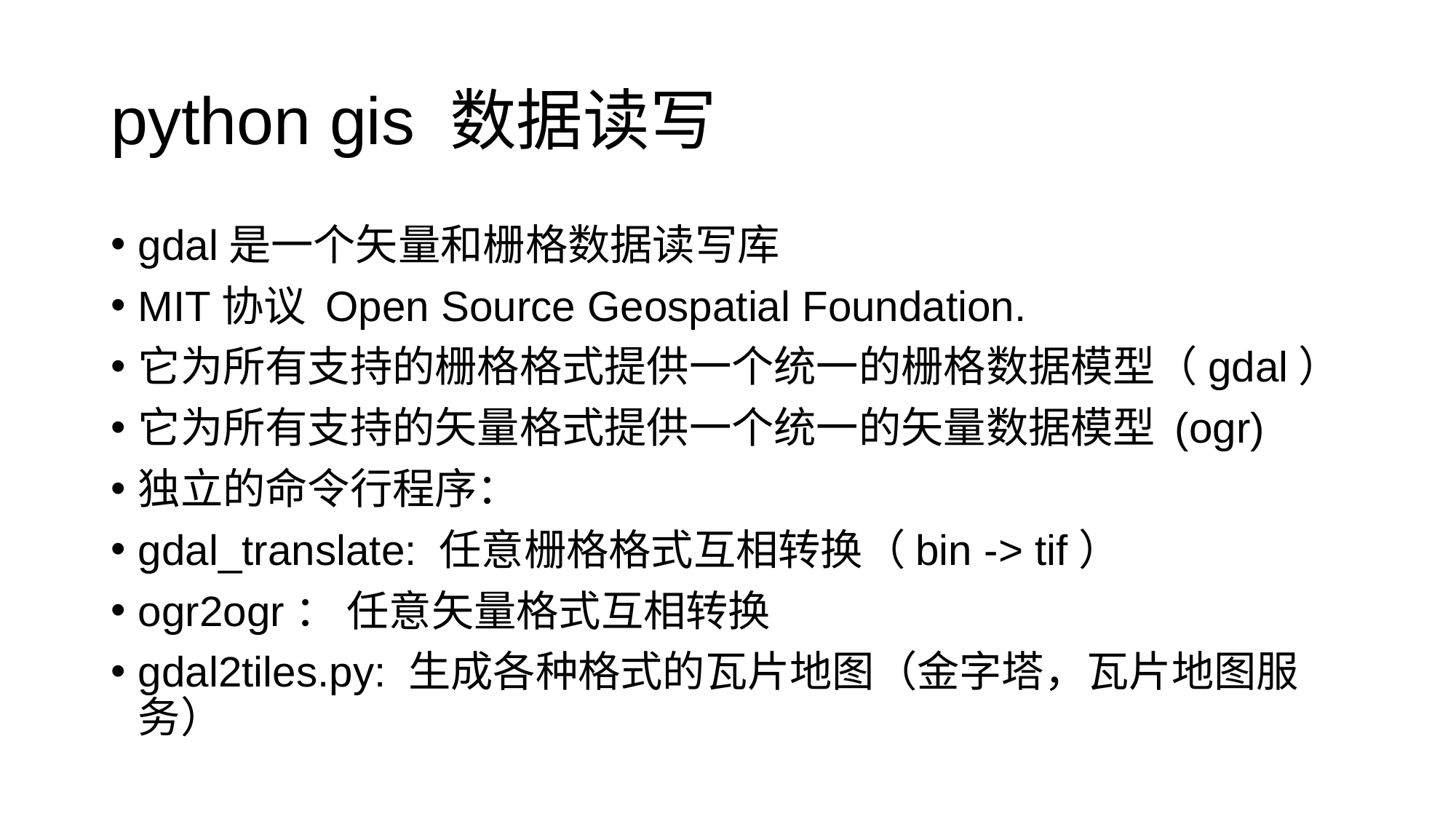

# python gis 数据读写
gdal是一个矢量和栅格数据读写库
MIT协议 Open Source Geospatial Foundation.
它为所有支持的栅格格式提供一个统一的栅格数据模型（gdal）
它为所有支持的矢量格式提供一个统一的矢量数据模型 (ogr)
独立的命令行程序：
gdal_translate: 任意栅格格式互相转换（bin -> tif）
ogr2ogr： 任意矢量格式互相转换
gdal2tiles.py: 生成各种格式的瓦片地图（金字塔，瓦片地图服务）